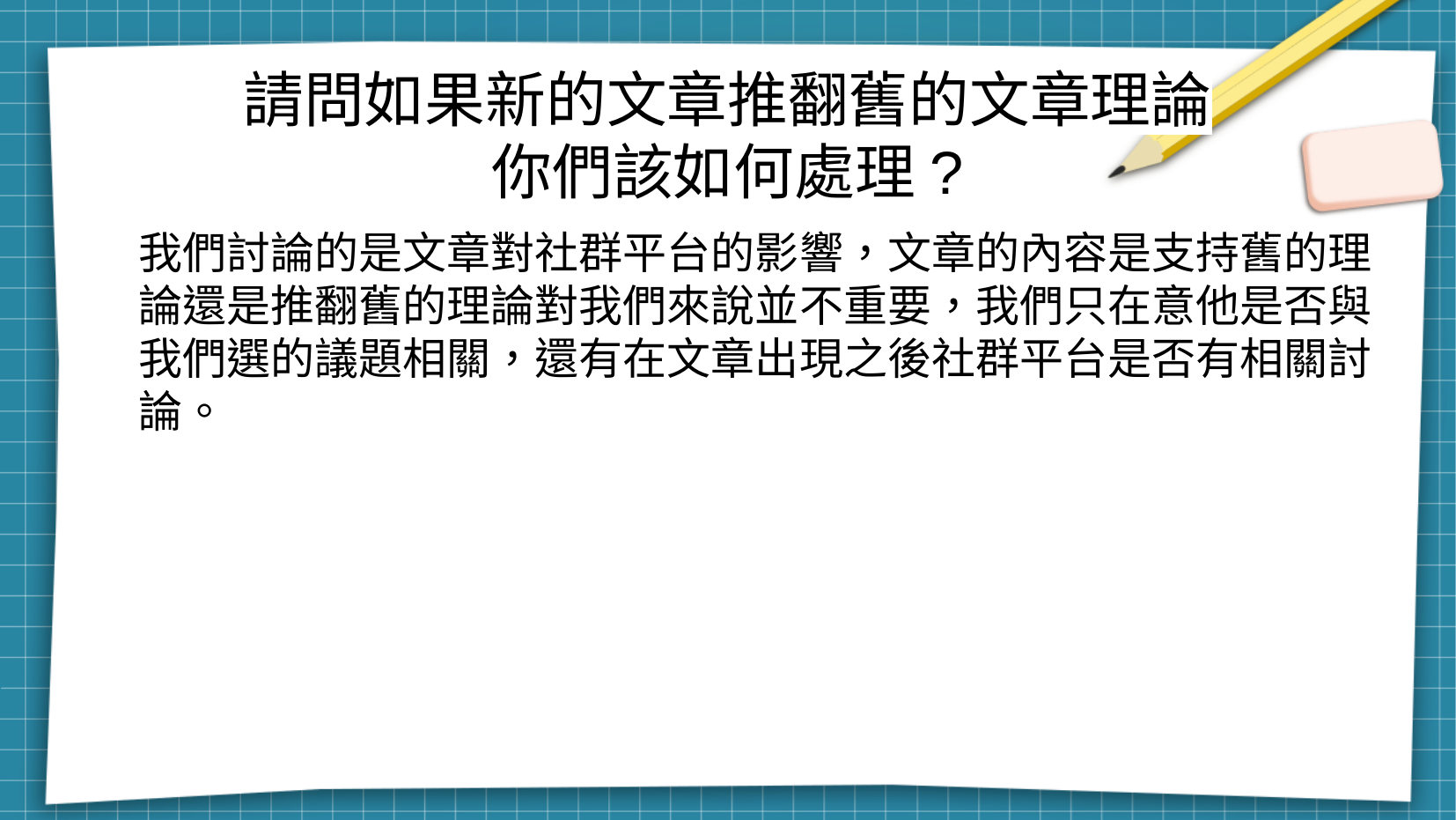

請問如果新的文章推翻舊的文章理論
你們該如何處理?
我們討論的是文章對社群平台的影響，文章的內容是支持舊的理論還是推翻舊的理論對我們來說並不重要，我們只在意他是否與我們選的議題相關，還有在文章出現之後社群平台是否有相關討論。